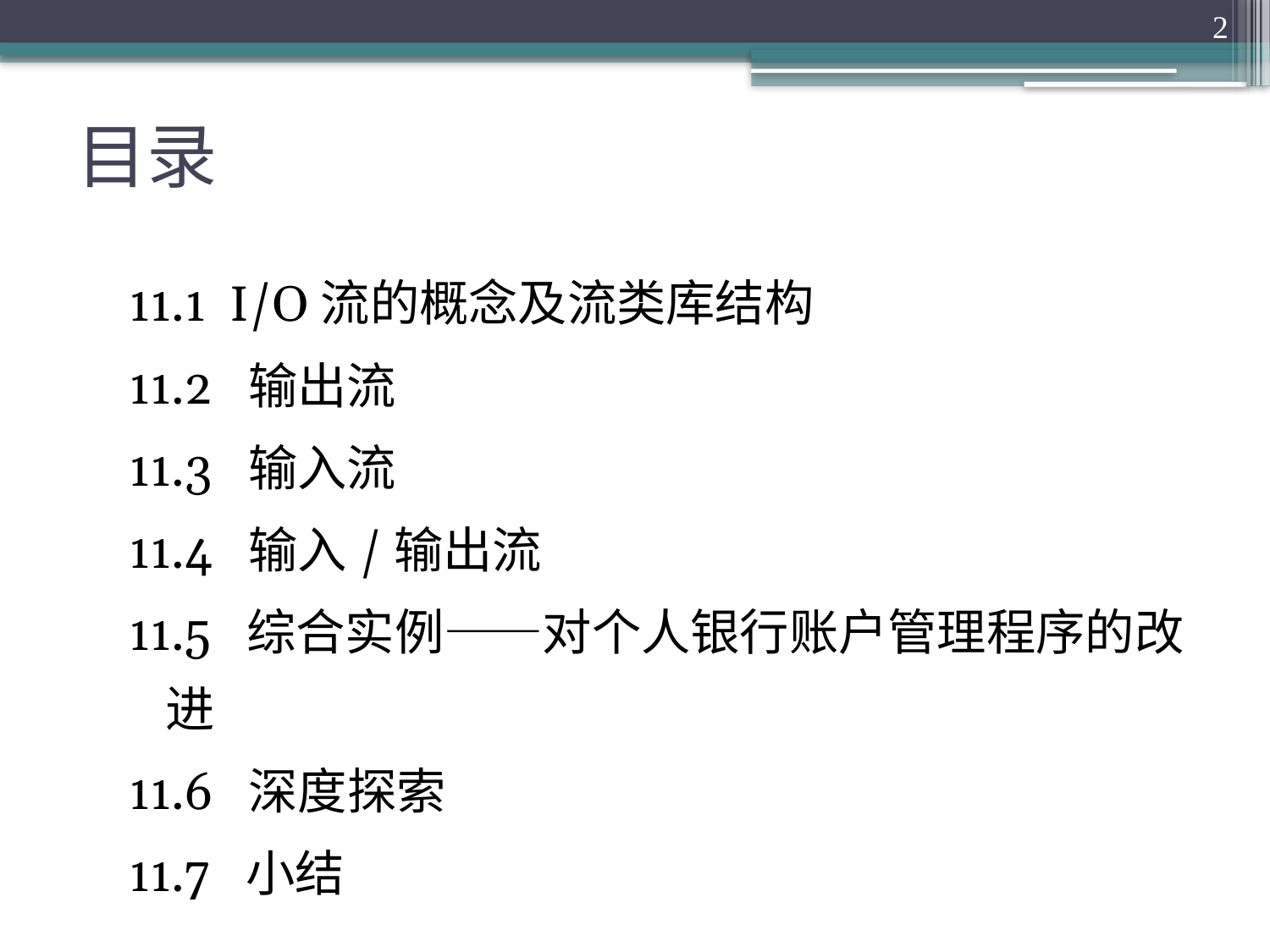

2
# 目录
11.1  I/O流的概念及流类库结构
11.2  输出流
11.3  输入流
11.4  输入/输出流
11.5  综合实例——对个人银行账户管理程序的改进
11.6  深度探索
11.7  小结